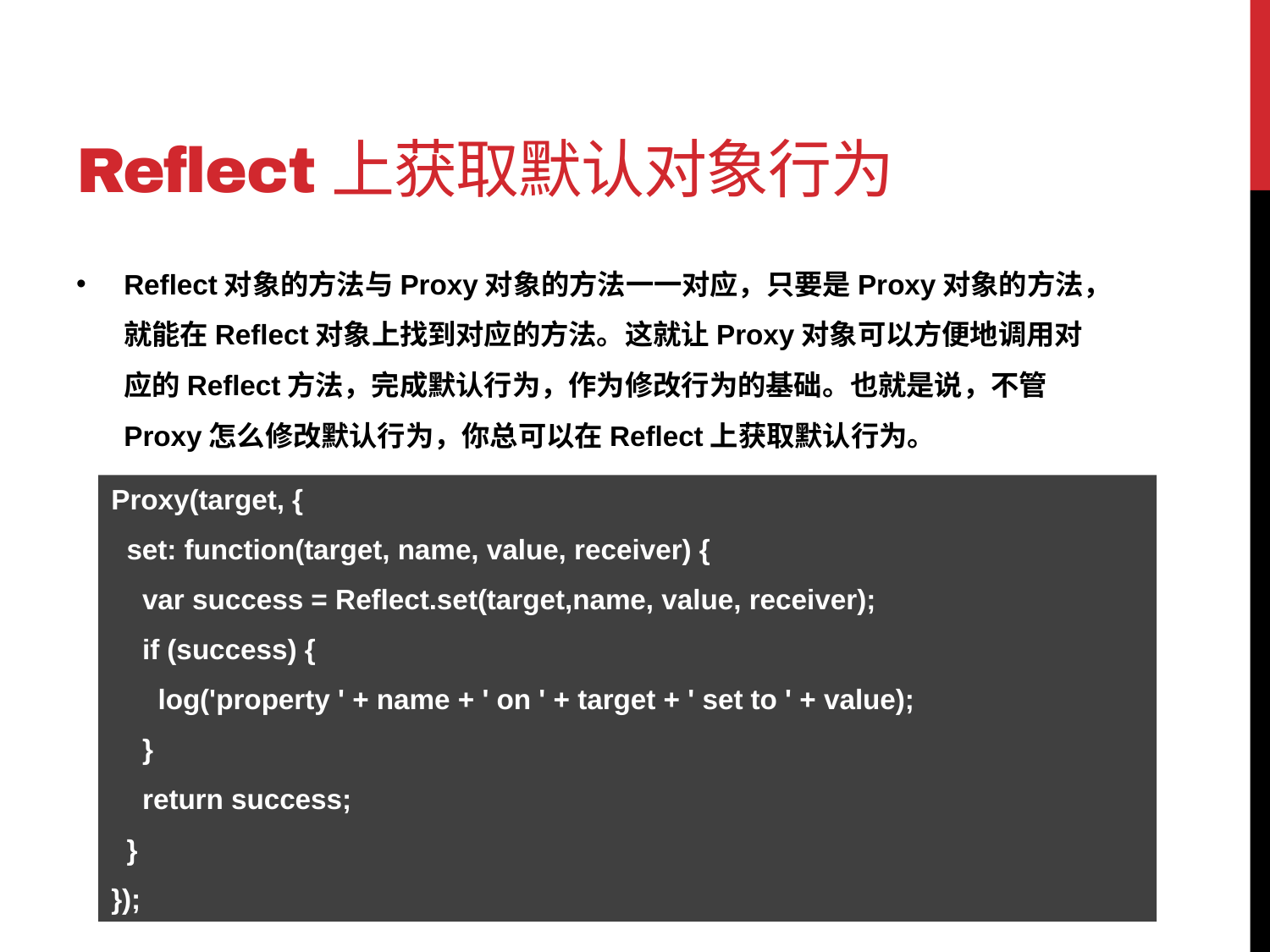

# Reflect上获取默认对象行为
Reflect对象的方法与Proxy对象的方法一一对应，只要是Proxy对象的方法，就能在Reflect对象上找到对应的方法。这就让Proxy对象可以方便地调用对应的Reflect方法，完成默认行为，作为修改行为的基础。也就是说，不管Proxy怎么修改默认行为，你总可以在Reflect上获取默认行为。

Proxy(target, {
  set: function(target, name, value, receiver) {
    var success = Reflect.set(target,name, value, receiver);
    if (success) {
      log('property ' + name + ' on ' + target + ' set to ' + value);
    }
    return success;
  }
});